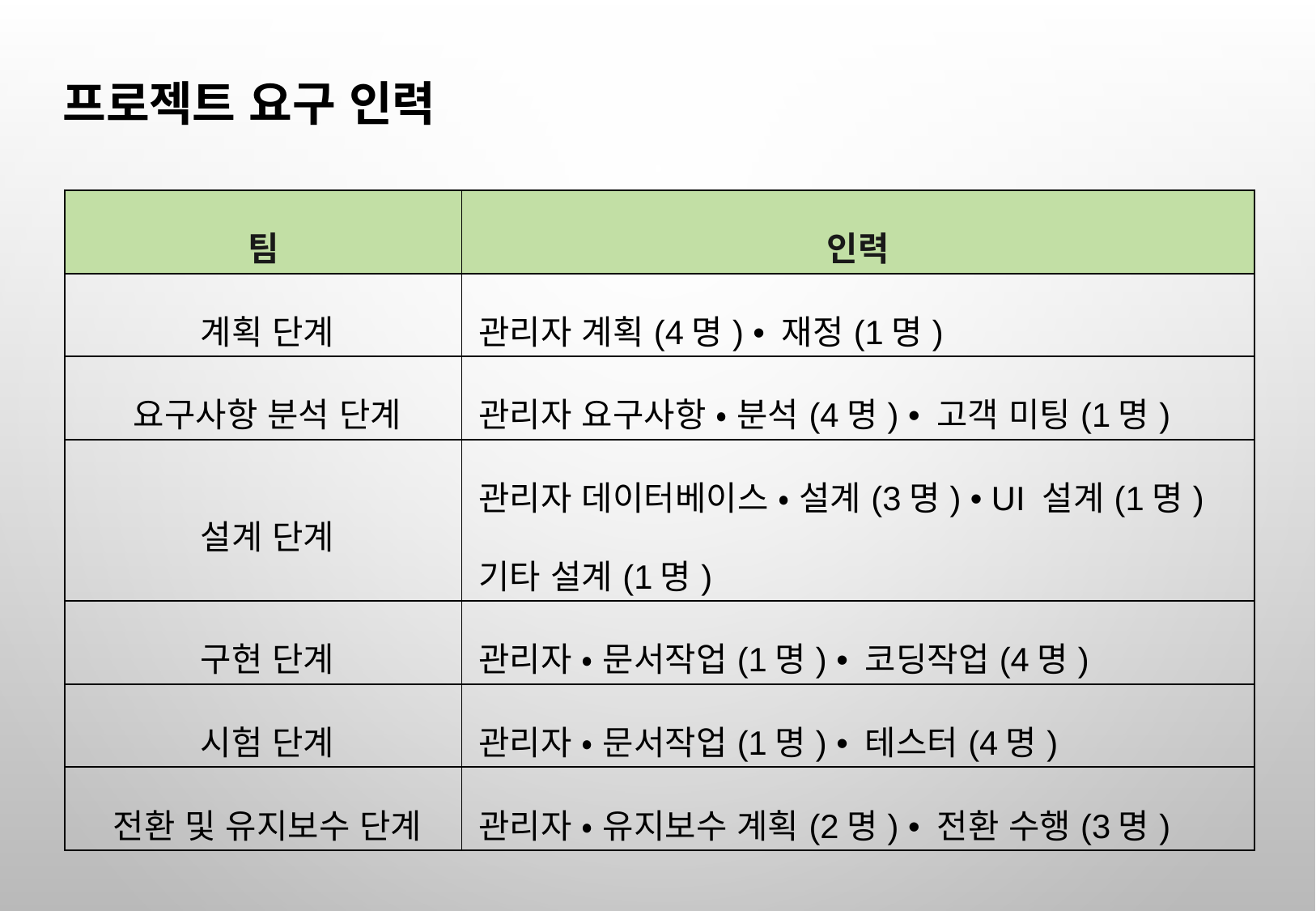

프로젝트 요구 인력
| 팀 | 인력 |
| --- | --- |
| 계획 단계 | 관리자 계획(4명) • 재정(1명) |
| 요구사항 분석 단계 | 관리자 요구사항 • 분석(4명) • 고객 미팅(1명) |
| 설계 단계 | 관리자 데이터베이스 • 설계(3명) • UI 설계(1명) 기타 설계(1명) |
| 구현 단계 | 관리자 • 문서작업(1명) • 코딩작업(4명) |
| 시험 단계 | 관리자 • 문서작업(1명) • 테스터(4명) |
| 전환 및 유지보수 단계 | 관리자 • 유지보수 계획(2명) • 전환 수행(3명) |
22